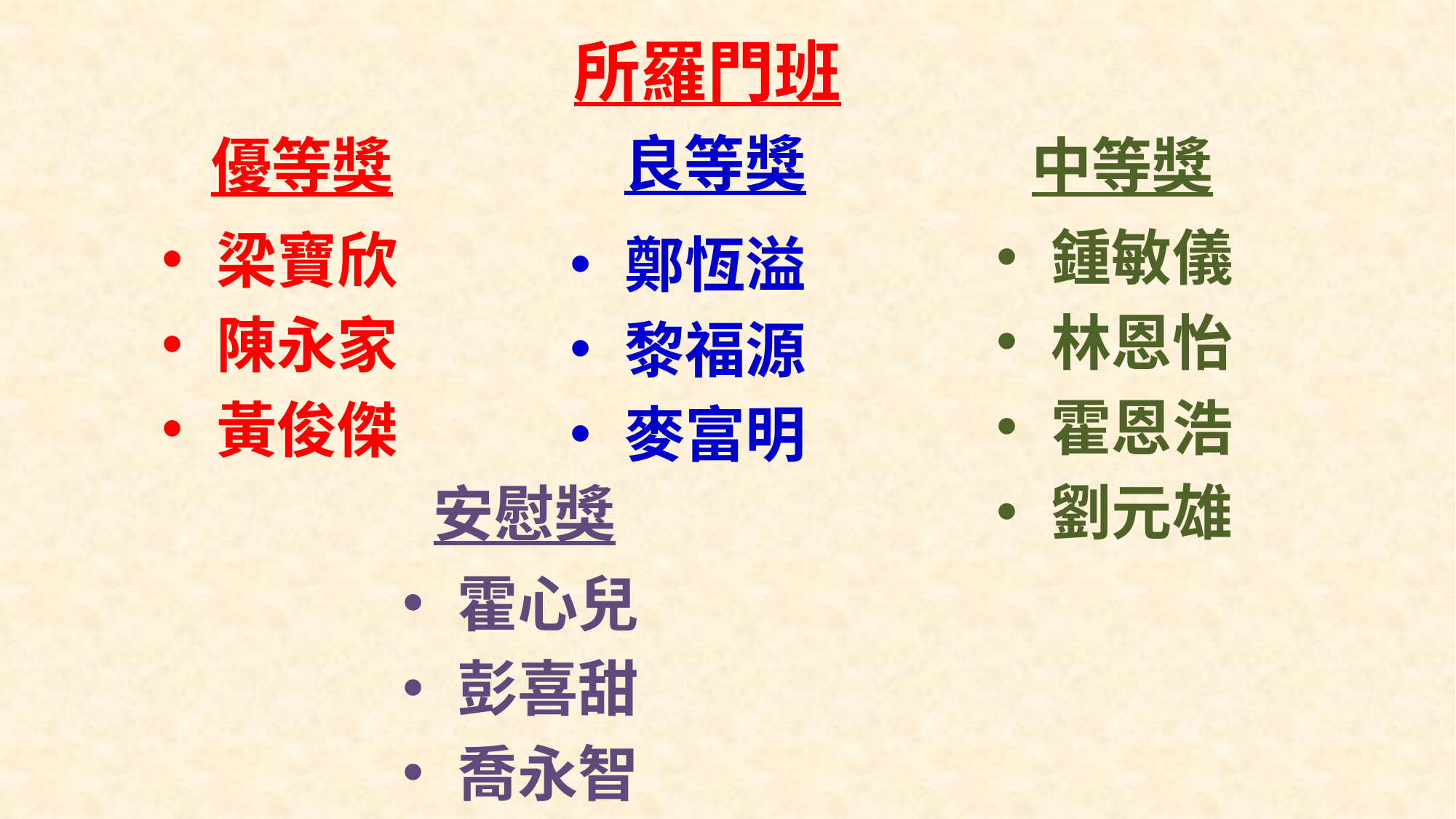

# 所羅門班
良等獎
優等獎
中等獎
鄭恆溢
黎福源
麥富明
鍾敏儀
林恩怡
霍恩浩
劉元雄
梁寶欣
陳永家
黃俊傑
安慰獎
霍心兒
彭喜甜
喬永智